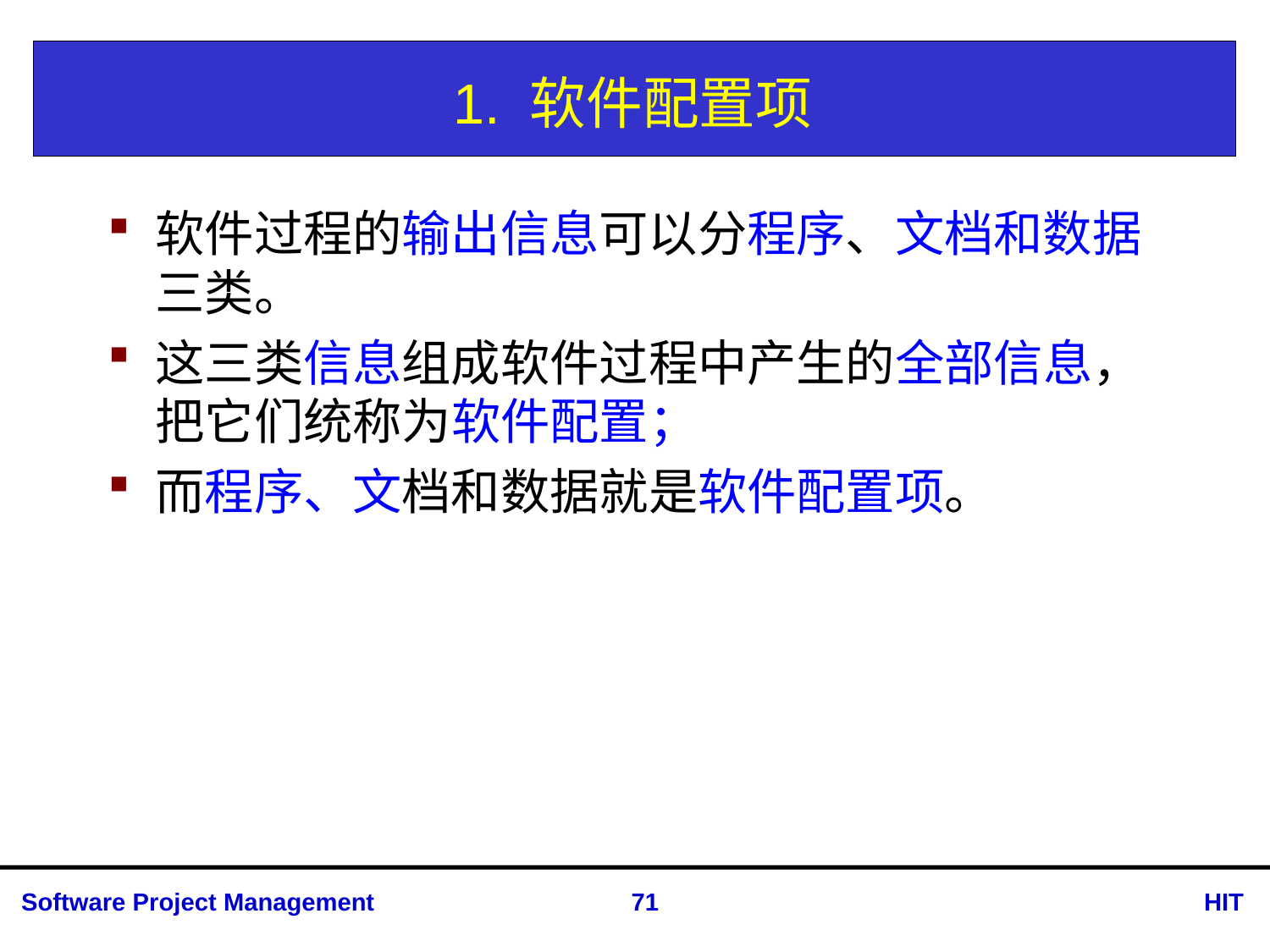

# 1. 软件配置项
软件过程的输出信息可以分程序、文档和数据三类。
这三类信息组成软件过程中产生的全部信息，把它们统称为软件配置；
而程序、文档和数据就是软件配置项。